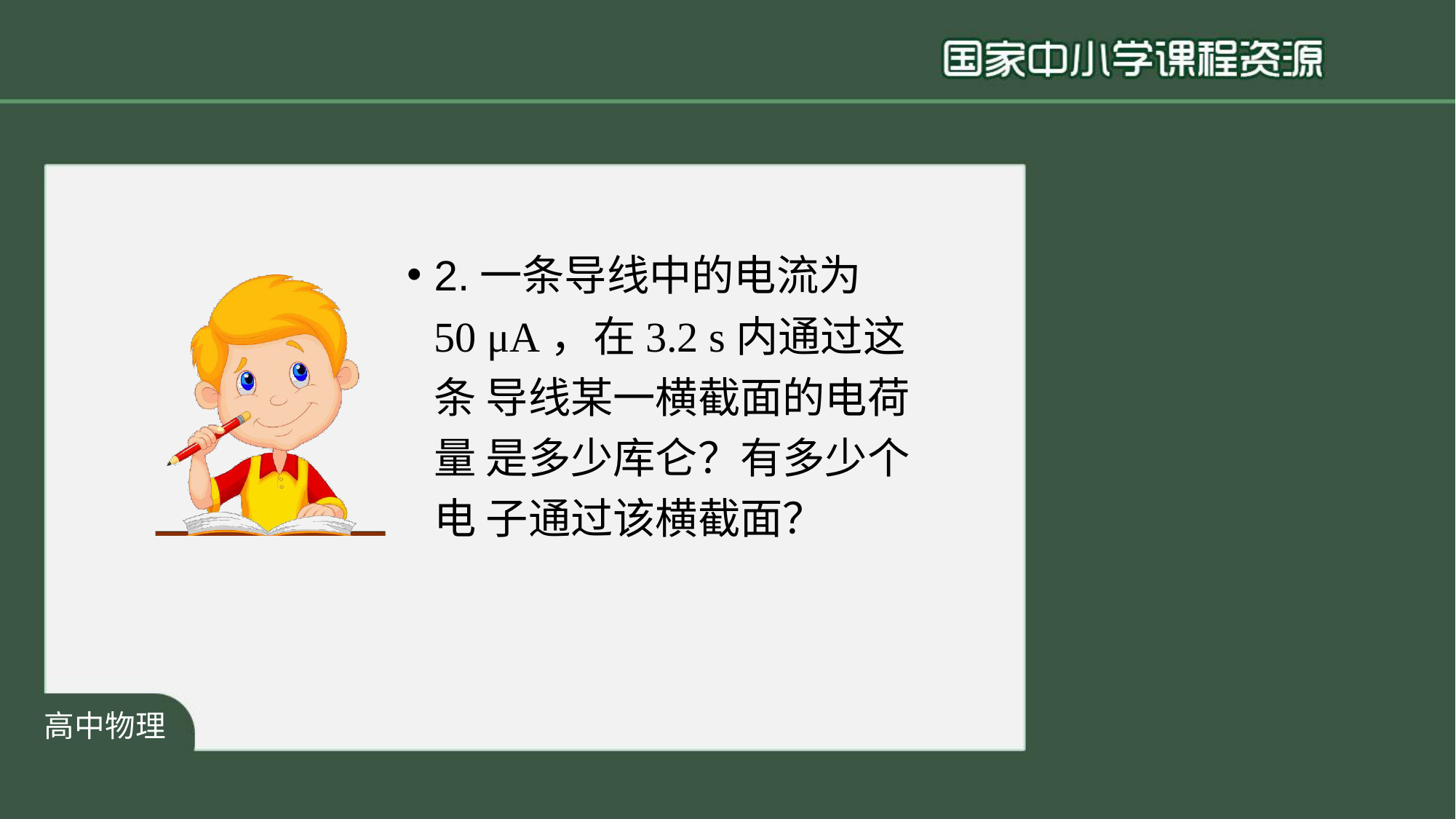

小学语文
2.一条导线中的电流为
50 μA，在3.2 s内通过这条 导线某一横截面的电荷量 是多少库仑？有多少个电 子通过该横截面？

高中物理